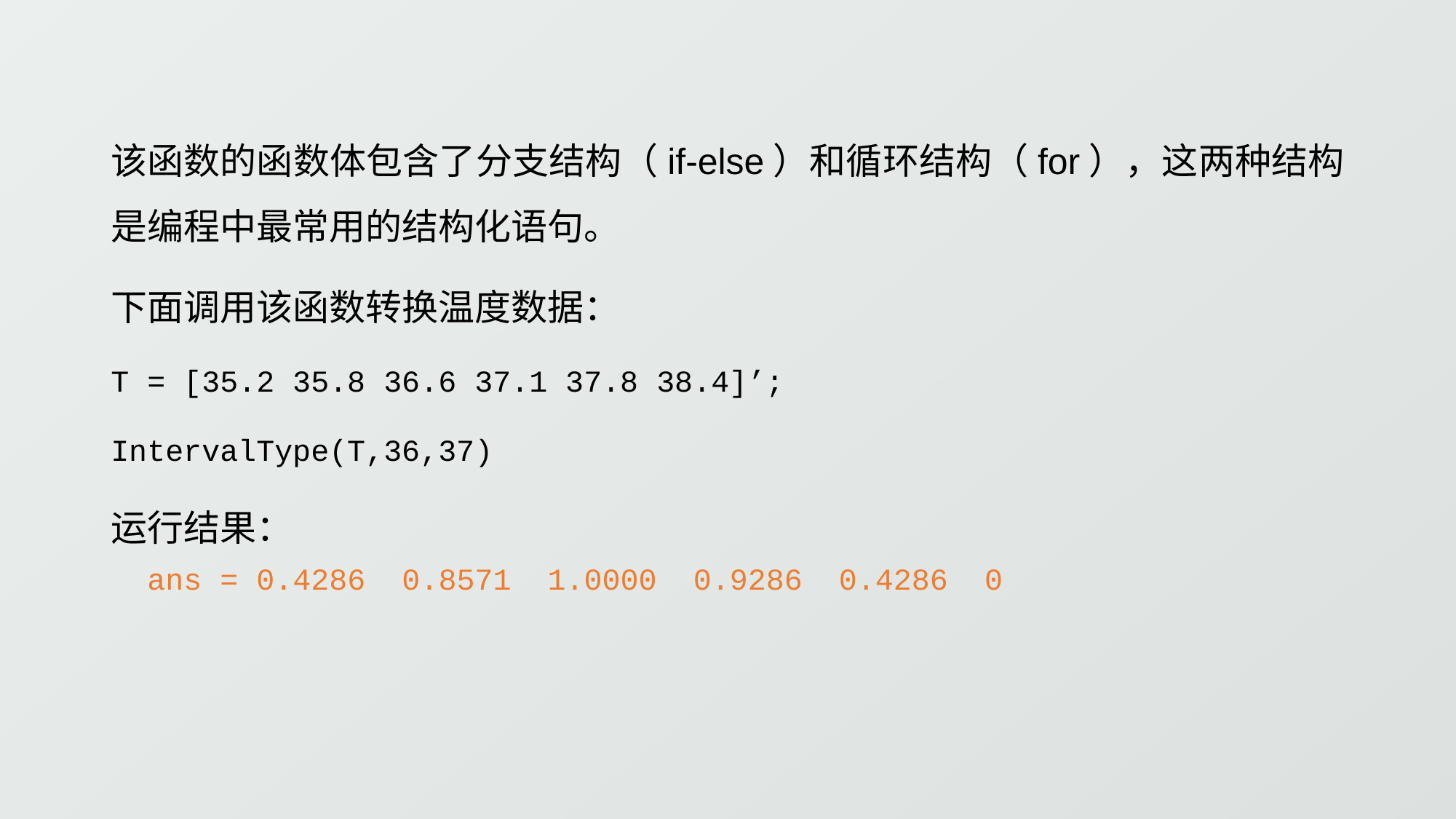

该函数的函数体包含了分支结构（if-else）和循环结构（for），这两种结构是编程中最常用的结构化语句。
下面调用该函数转换温度数据：
T = [35.2 35.8 36.6 37.1 37.8 38.4]’;
IntervalType(T,36,37)
运行结果：
  ans = 0.4286  0.8571  1.0000  0.9286  0.4286  0